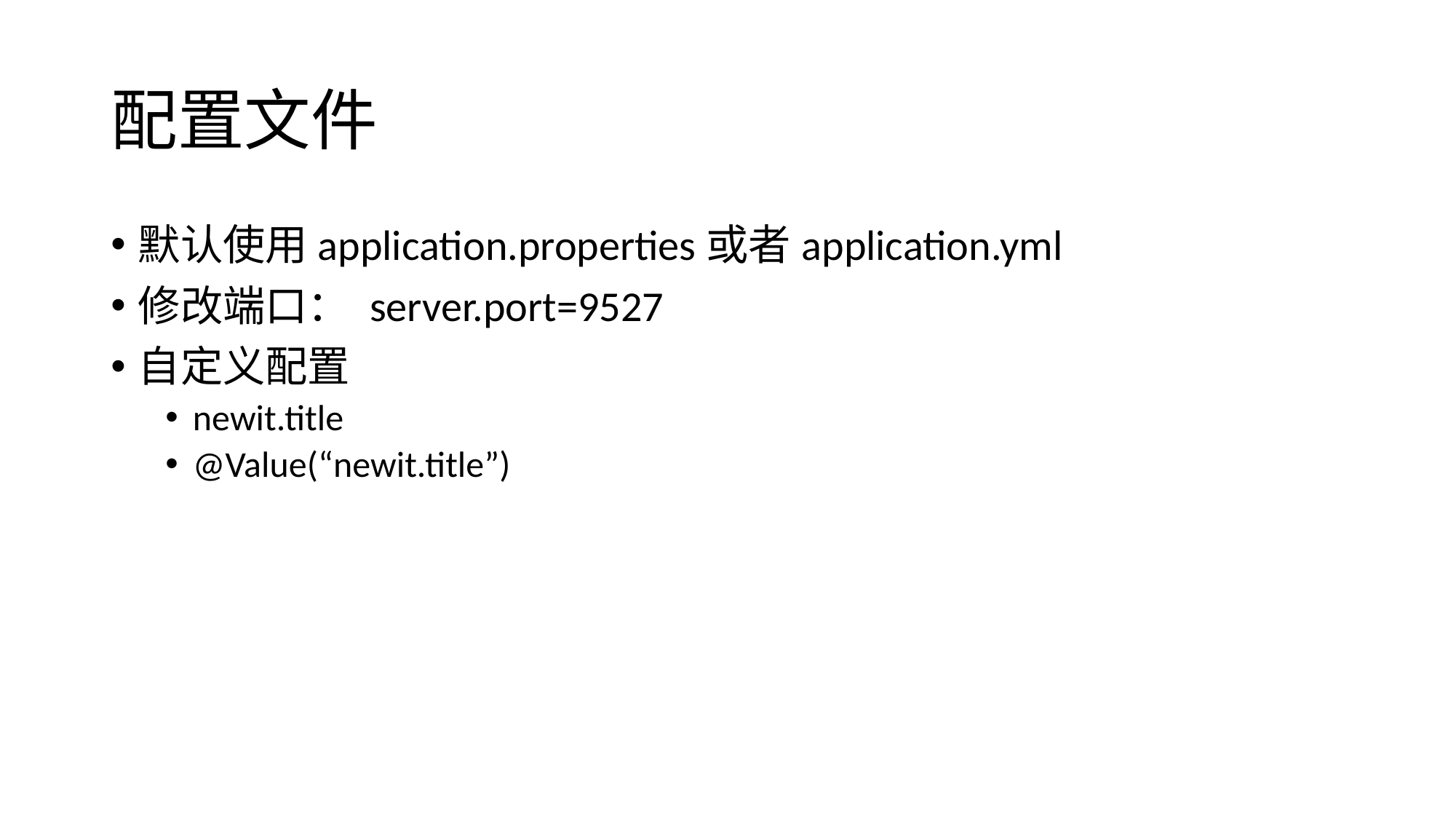

# 配置文件
默认使用application.properties或者application.yml
修改端口： server.port=9527
自定义配置
newit.title
@Value(“newit.title”)